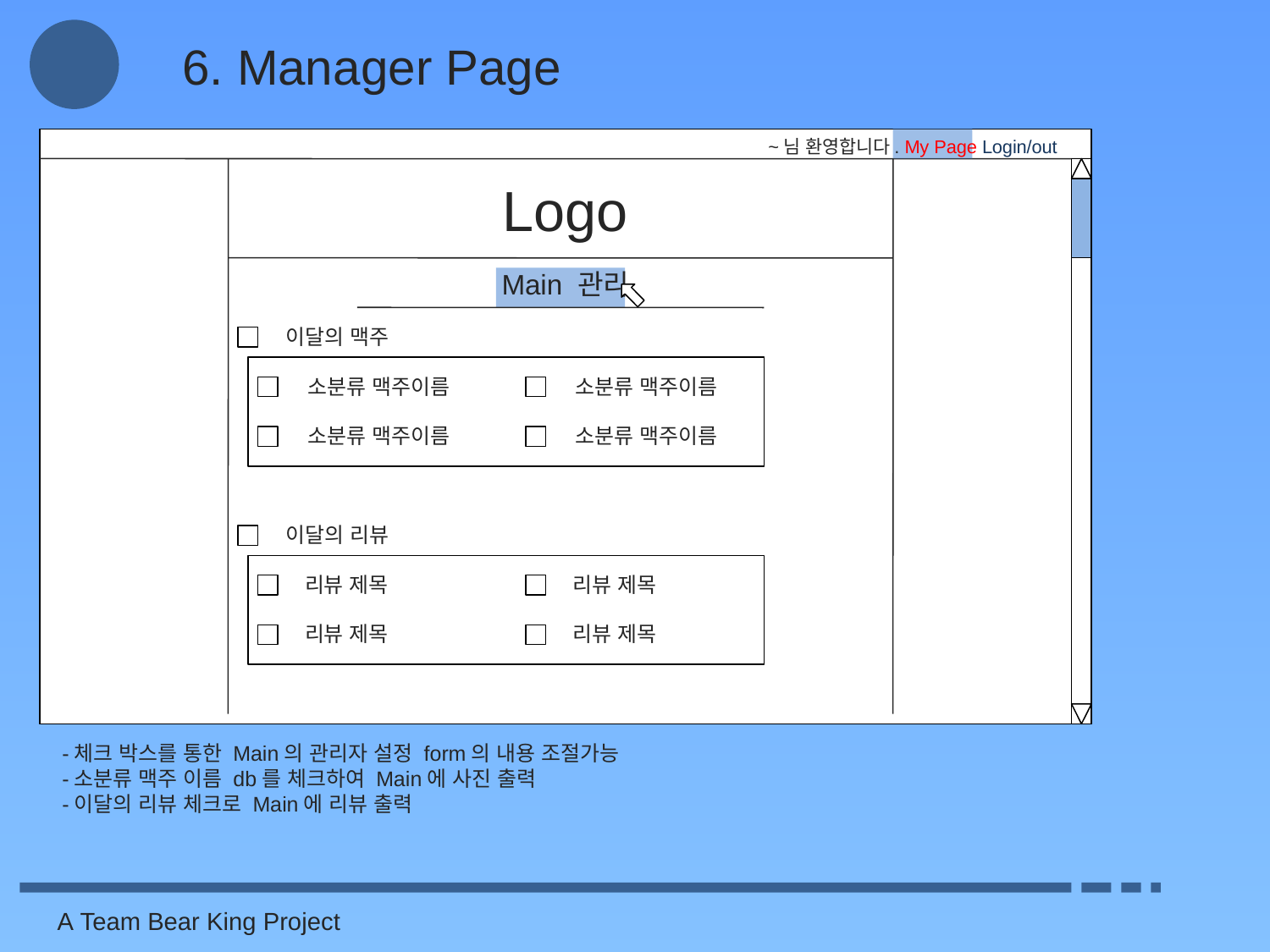

6. Manager Page

~님 환영합니다. My Page Login/out

Logo

Main 관리

이달의 맥주

소분류 맥주이름
소분류 맥주이름

소분류 맥주이름
소분류 맥주이름

이달의 리뷰

리뷰 제목
리뷰 제목

리뷰 제목
리뷰 제목

-체크 박스를 통한 Main의 관리자 설정 form의 내용 조절가능
-소분류 맥주 이름 db를 체크하여 Main에 사진 출력
-이달의 리뷰 체크로 Main에 리뷰 출력

A Team Bear King Project